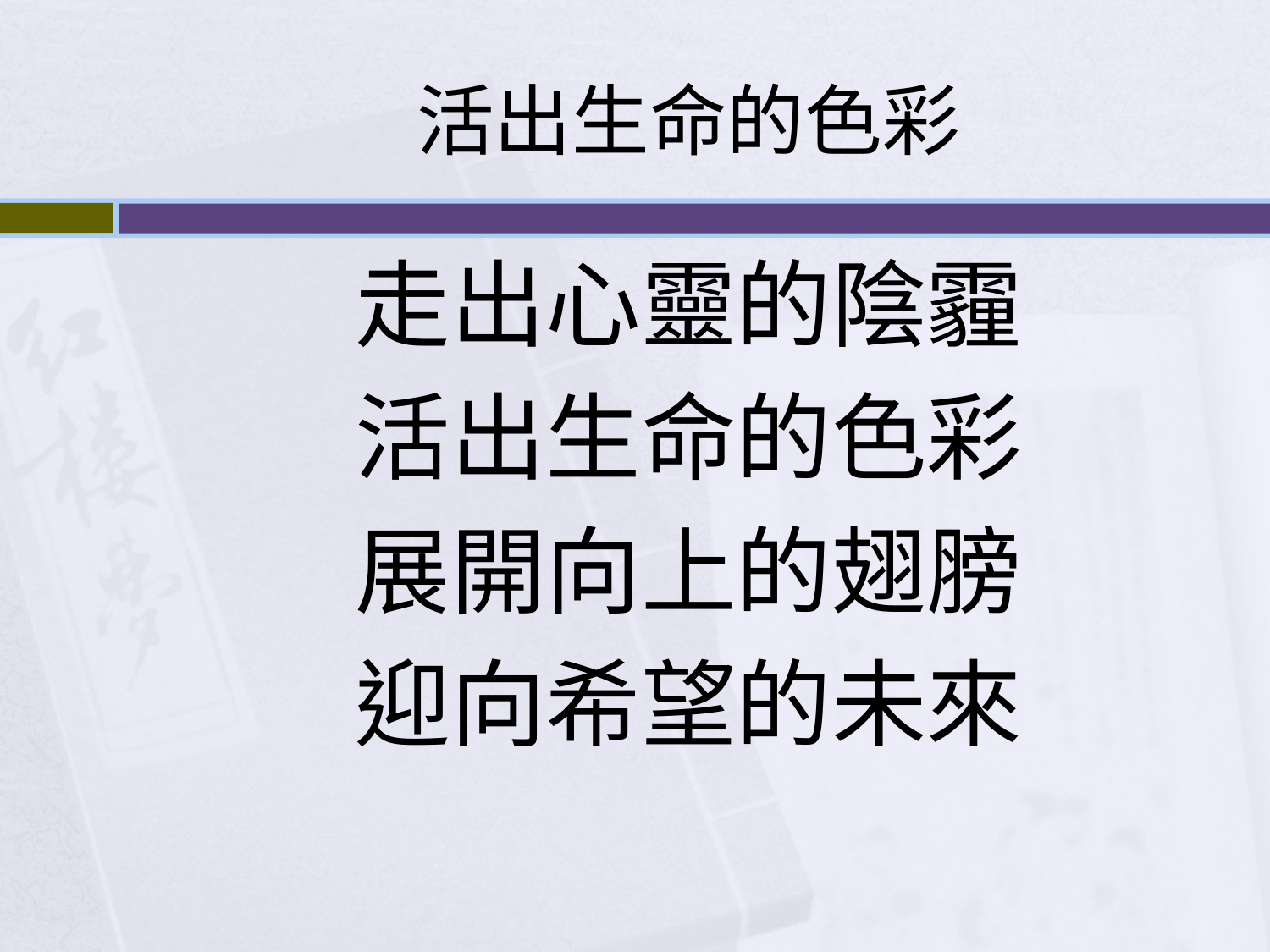

# 活出生命的色彩
走出心靈的陰霾
活出生命的色彩
展開向上的翅膀
迎向希望的未來